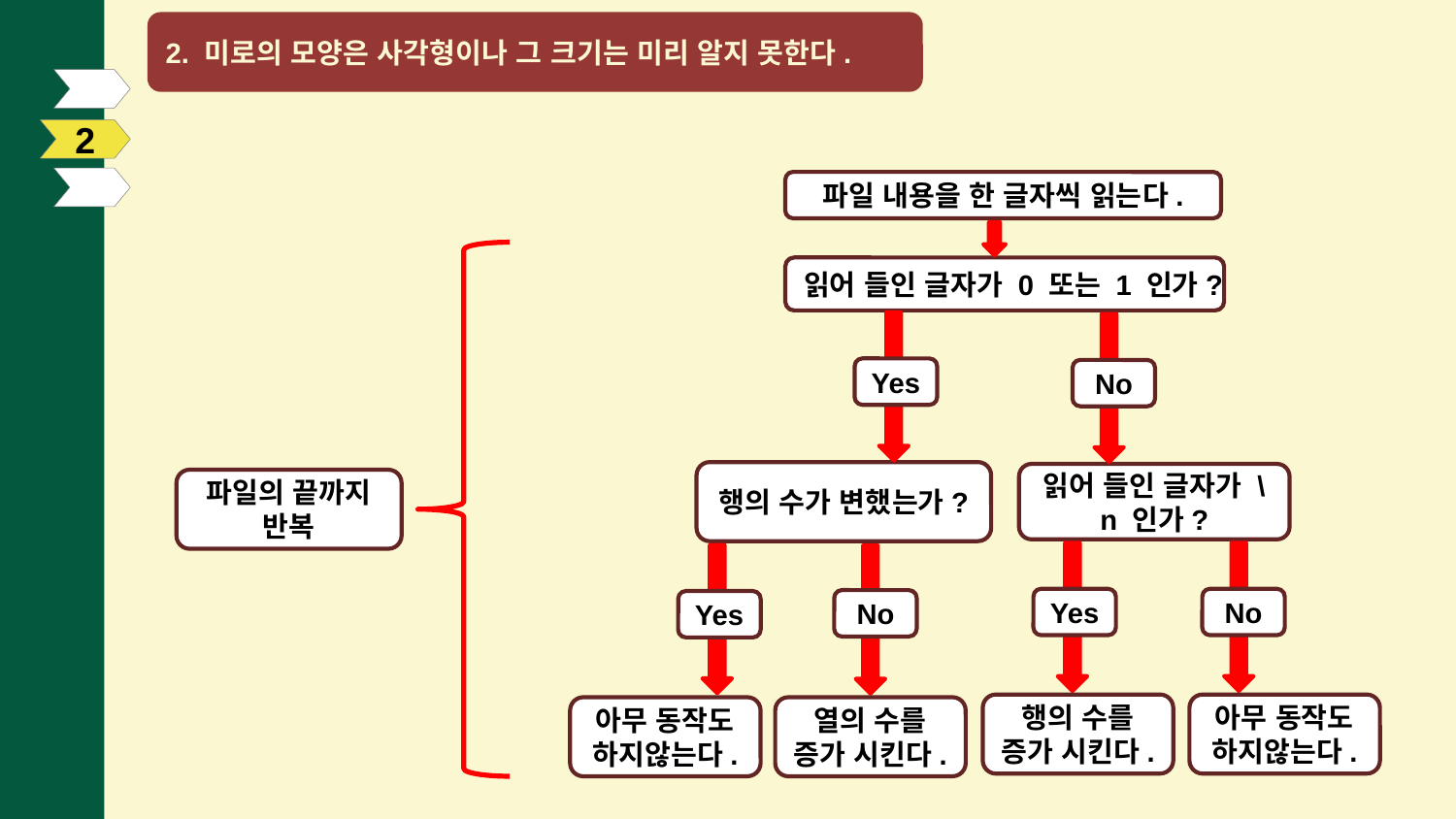

2. 미로의 모양은 사각형이나 그 크기는 미리 알지 못한다.
01

2

파일 내용을 한 글자씩 읽는다.

읽어 들인 글자가 0 또는 1 인가?

Yes
No
행의 수가 변했는가?
읽어 들인 글자가 \n 인가?
파일의 끝까지 반복

No
Yes
No
Yes
행의 수를 증가 시킨다.
아무 동작도 하지않는다.
열의 수를 증가 시킨다.
아무 동작도 하지않는다.